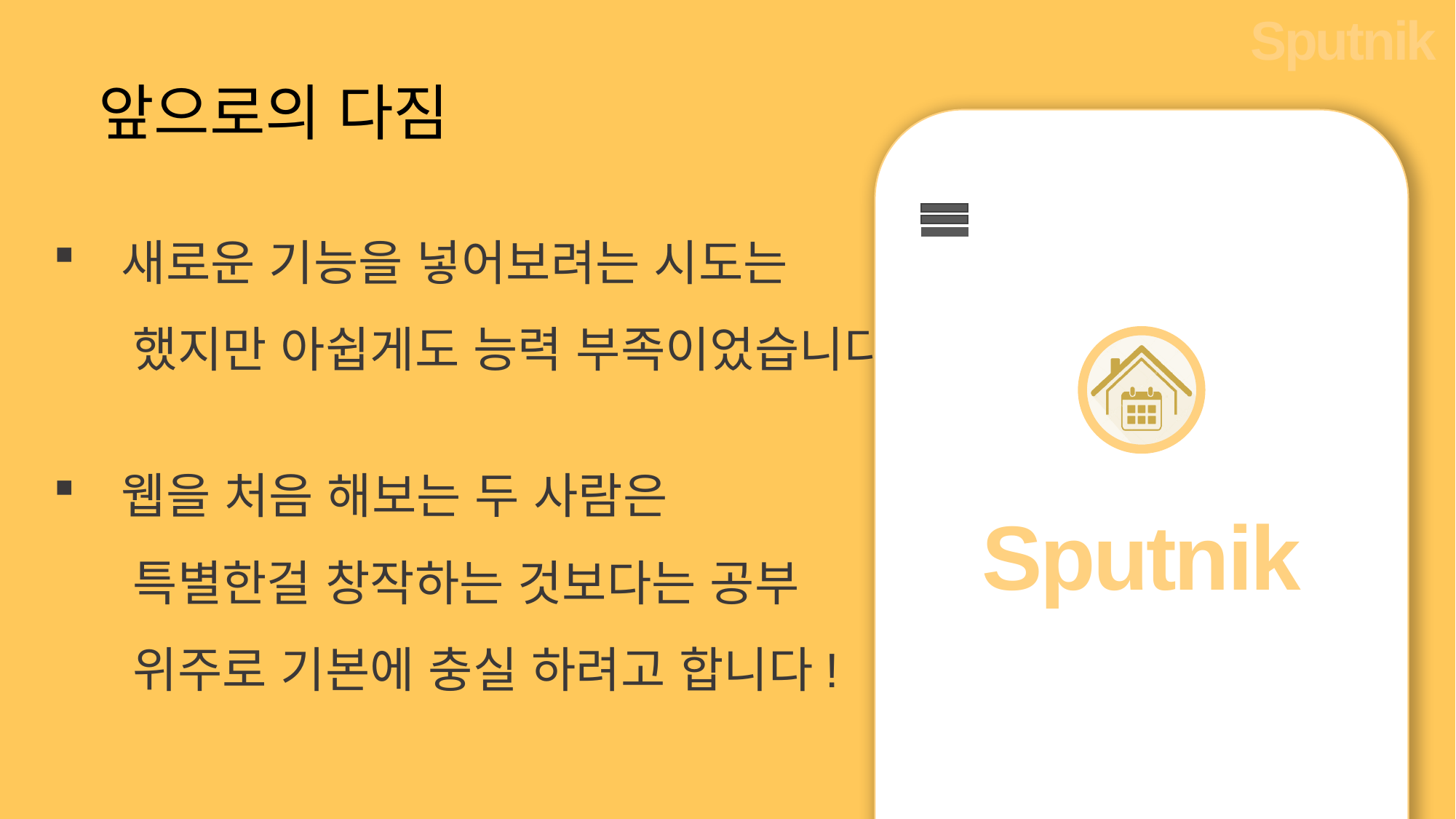

Sputnik
   앞으로의 다짐

새로운 기능을 넣어보려는 시도는
     했지만 아쉽게도 능력 부족이었습니다.
웹을 처음 해보는 두 사람은
     특별한걸 창작하는 것보다는 공부
     위주로 기본에 충실 하려고 합니다!

Sputnik